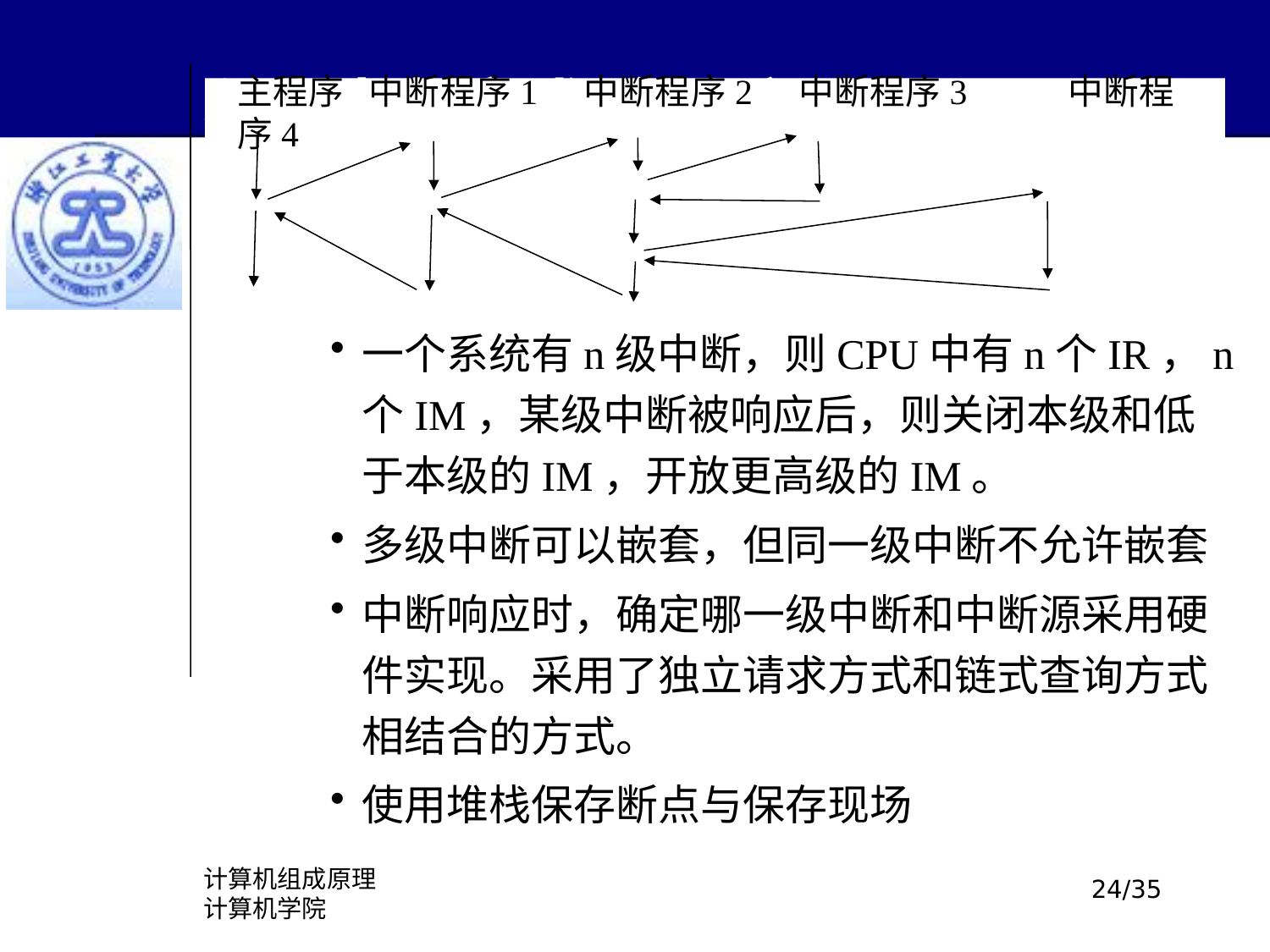

# 程序中断方式（3-4）

主程序   中断程序1    中断程序2    中断程序3          中断程序4

单级中断与多级中断
多级中断：
一个系统有n级中断，则CPU中有n个IR，n个IM，某级中断被响应后，则关闭本级和低于本级的IM，开放更高级的IM。
多级中断可以嵌套，但同一级中断不允许嵌套
中断响应时，确定哪一级中断和中断源采用硬件实现。采用了独立请求方式和链式查询方式相结合的方式。
使用堆栈保存断点与保存现场

计算机组成原理
计算机学院
24/35